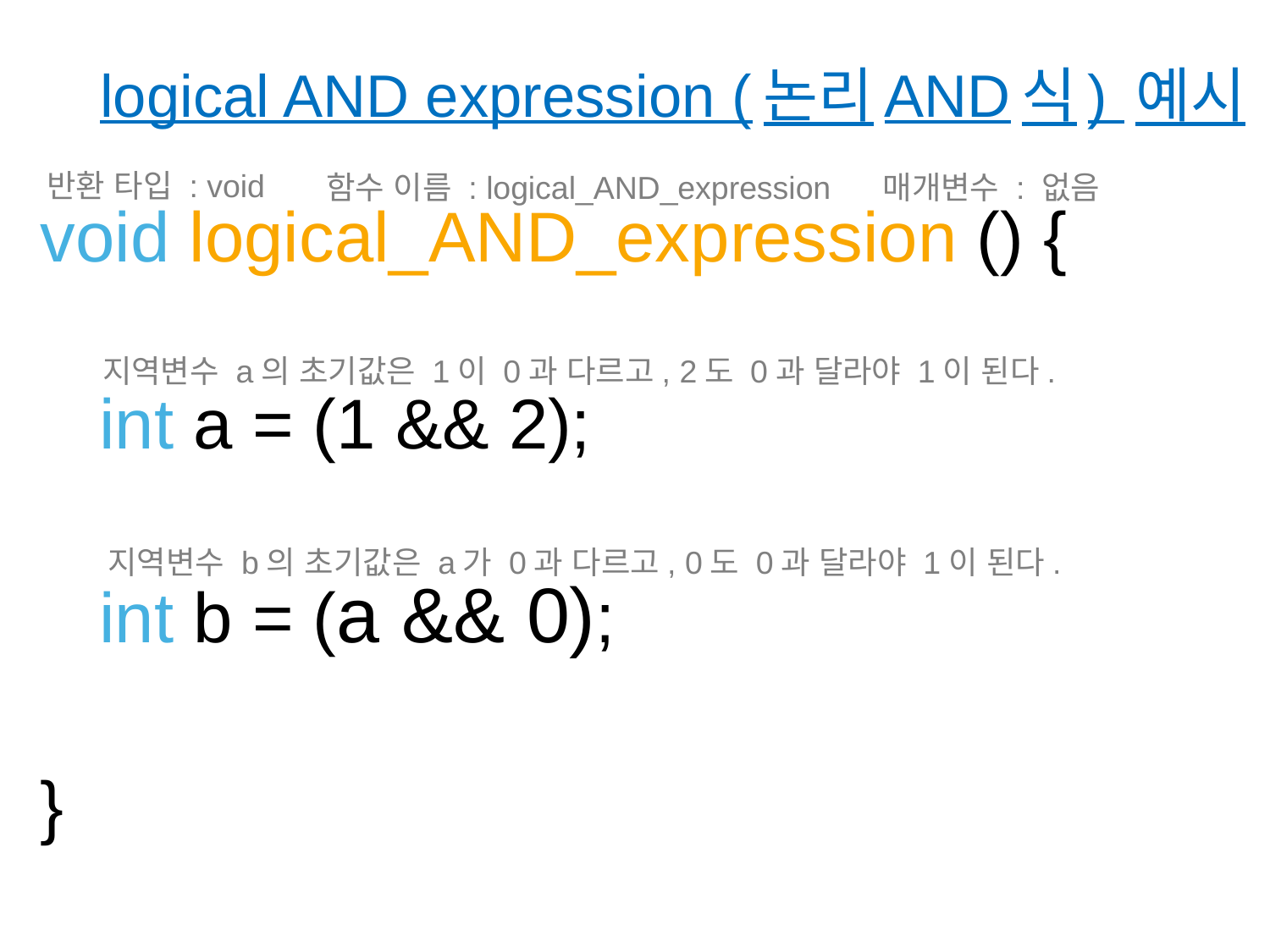

# logical AND expression (논리AND식) 예시
반환 타입 : void
함수 이름 : logical_AND_expression
매개변수 : 없음
void logical_AND_expression () {

   int a = (1 && 2);

   int b = (a && 0);

}
지역변수 a의 초기값은 1이 0과 다르고, 2도 0과 달라야 1이 된다.
지역변수 b의 초기값은 a가 0과 다르고, 0도 0과 달라야 1이 된다.